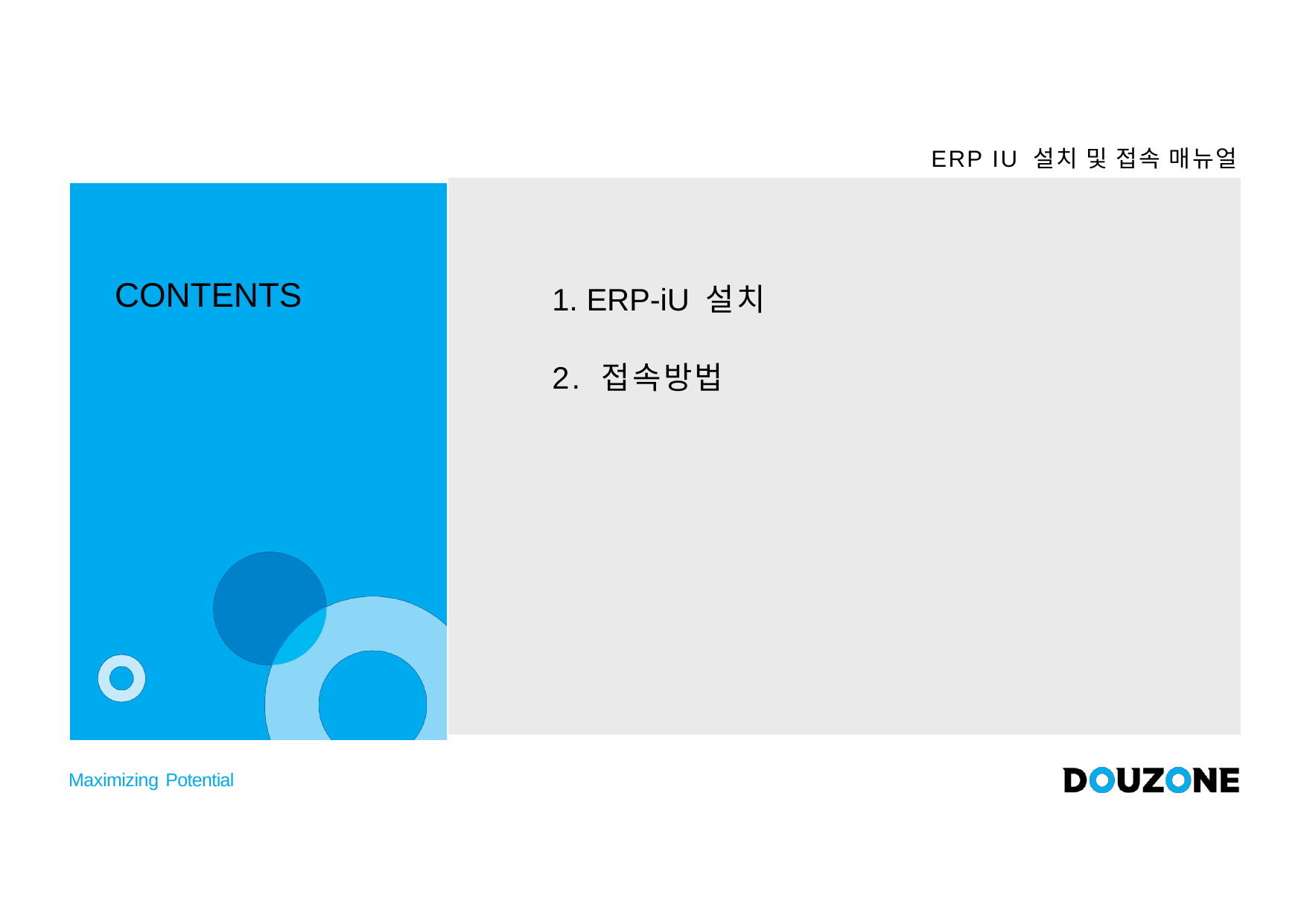

ERP IU 설치 및 접속 매뉴얼

# CONTENTS
1. ERP-iU 설치

2. 접속방법

Maximizing Potential